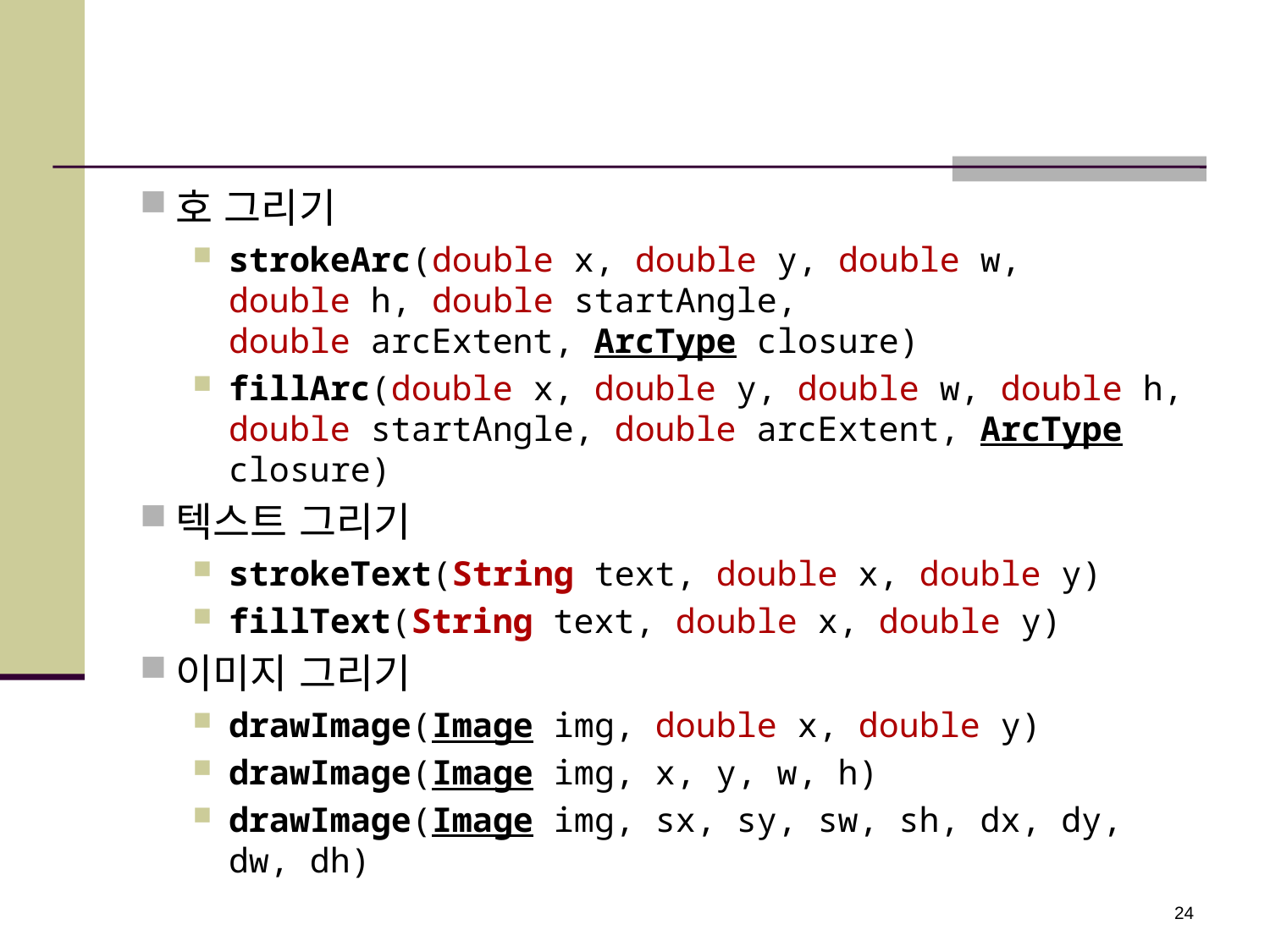

#
호 그리기
strokeArc(double x, double y, double w, double h, double startAngle, double arcExtent, ArcType closure)
fillArc(double x, double y, double w, double h, double startAngle, double arcExtent, ArcType closure)
텍스트 그리기
strokeText(String text, double x, double y)
fillText(String text, double x, double y)
이미지 그리기
drawImage(Image img, double x, double y)
drawImage(Image img, x, y, w, h)
drawImage(Image img, sx, sy, sw, sh, dx, dy, dw, dh)

24